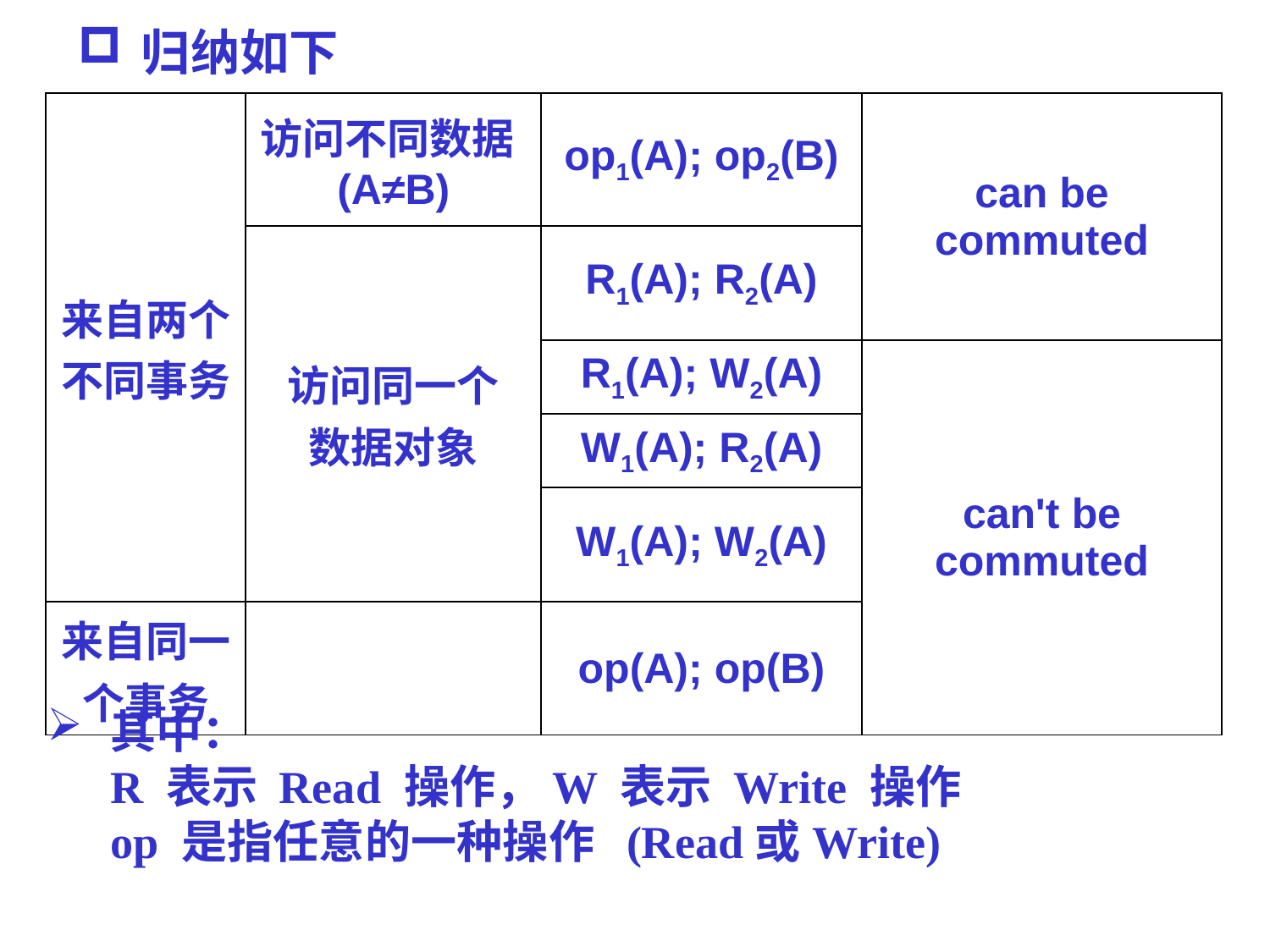

归纳如下
| 来自两个不同事务 | 访问不同数据(A≠B) | op1(A); op2(B) | can be commuted |
| --- | --- | --- | --- |
|  | 访问同一个 数据对象 | R1(A); R2(A) |  |
|  |  | R1(A); W2(A) | can't be commuted |
|  |  | W1(A); R2(A) |  |
|  |  | W1(A); W2(A) |  |
| 来自同一个事务 |  | op(A); op(B) |  |
其中：
R 表示 Read 操作，W 表示 Write 操作
op 是指任意的一种操作  (Read或Write)